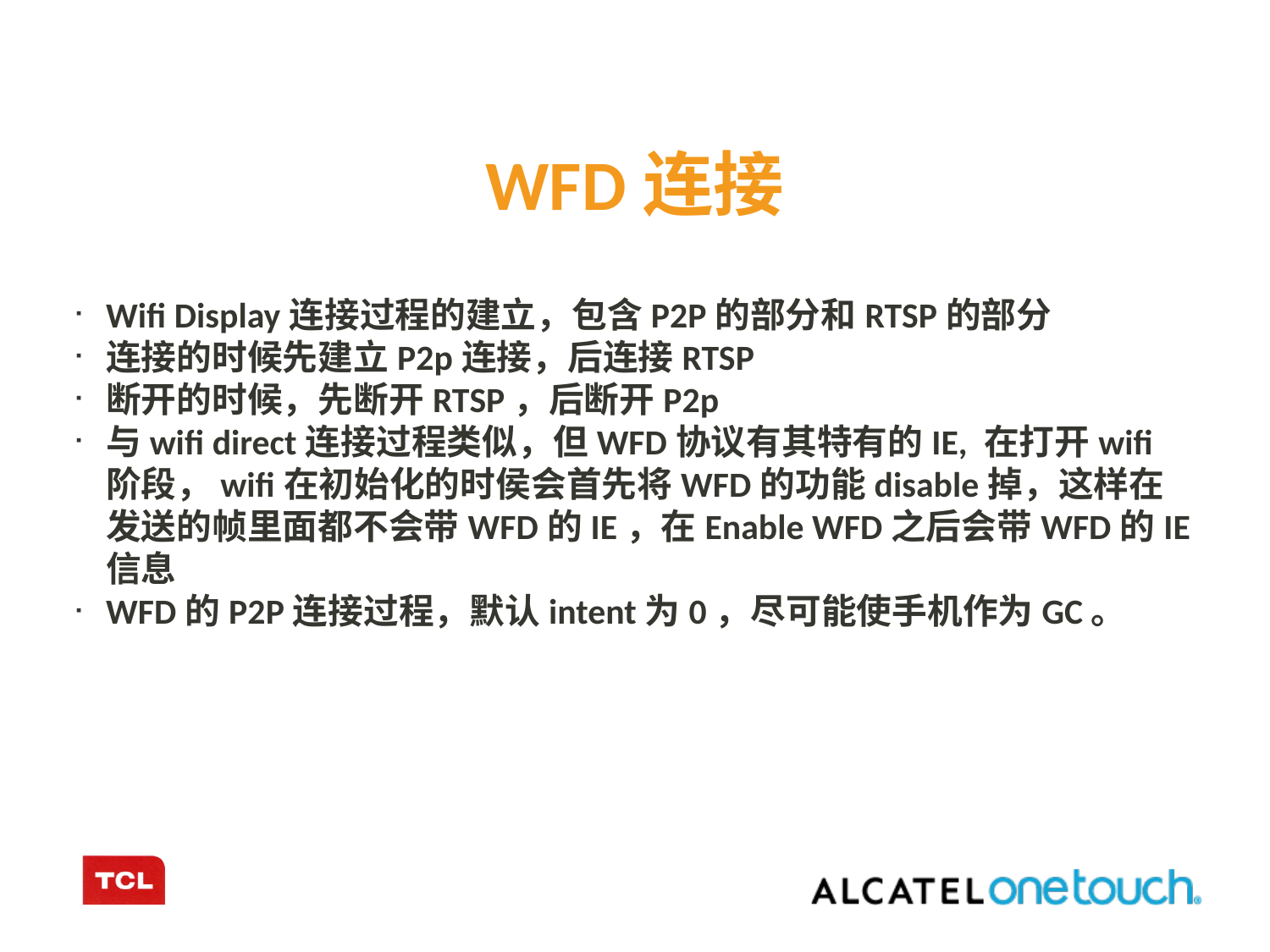

WFD连接
Wifi Display连接过程的建立，包含P2P的部分和RTSP的部分
连接的时候先建立P2p连接，后连接RTSP
断开的时候，先断开RTSP，后断开P2p
与wifi direct连接过程类似，但WFD协议有其特有的IE, 在打开wifi阶段，wifi在初始化的时侯会首先将WFD的功能disable掉，这样在发送的帧里面都不会带WFD的IE，在Enable WFD之后会带WFD的IE信息
WFD的P2P连接过程，默认intent为0，尽可能使手机作为GC。